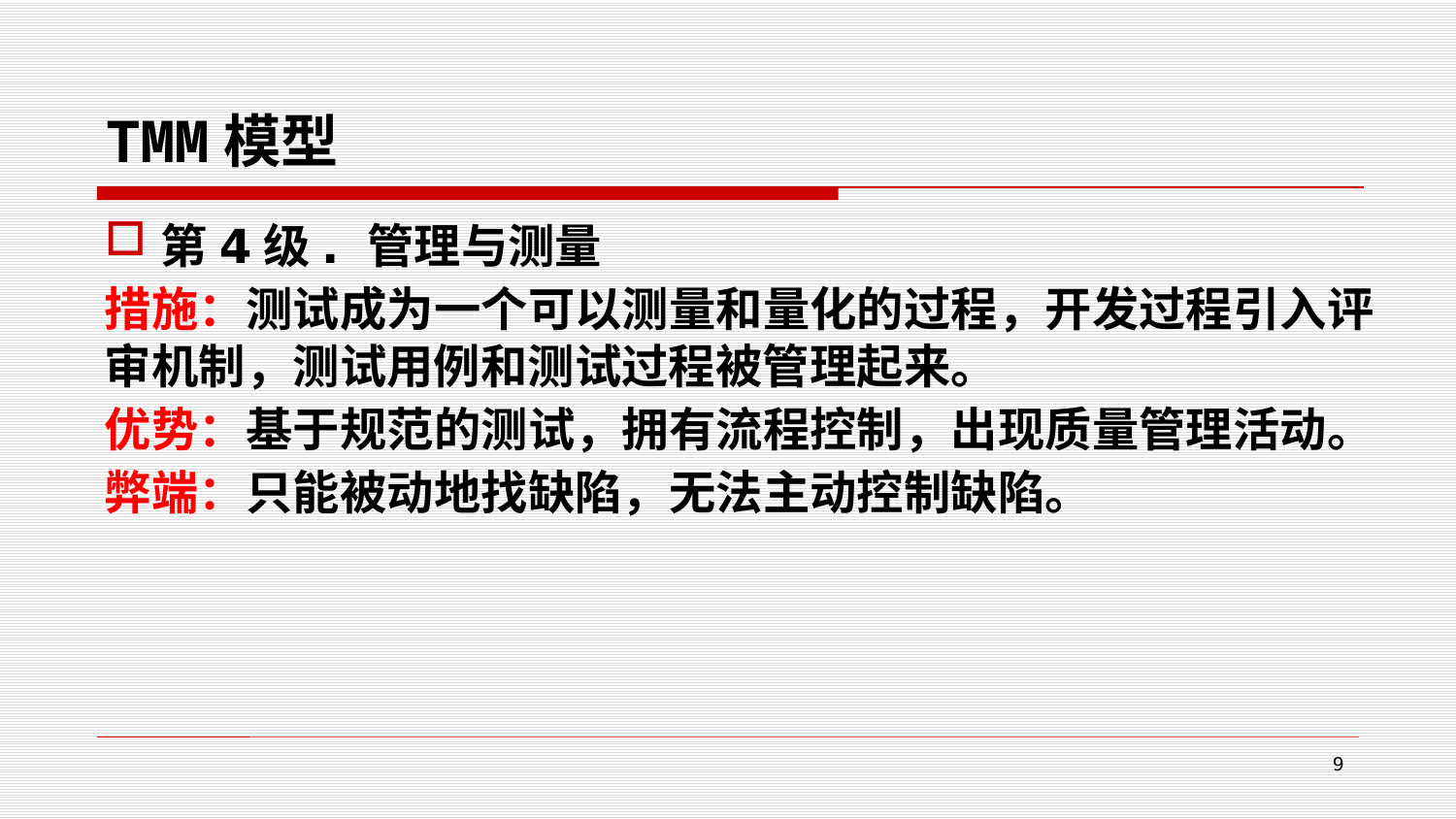

# TMM模型
第4级. 管理与测量
措施：测试成为一个可以测量和量化的过程，开发过程引入评审机制，测试用例和测试过程被管理起来。
优势：基于规范的测试，拥有流程控制，出现质量管理活动。
弊端：只能被动地找缺陷，无法主动控制缺陷。

9